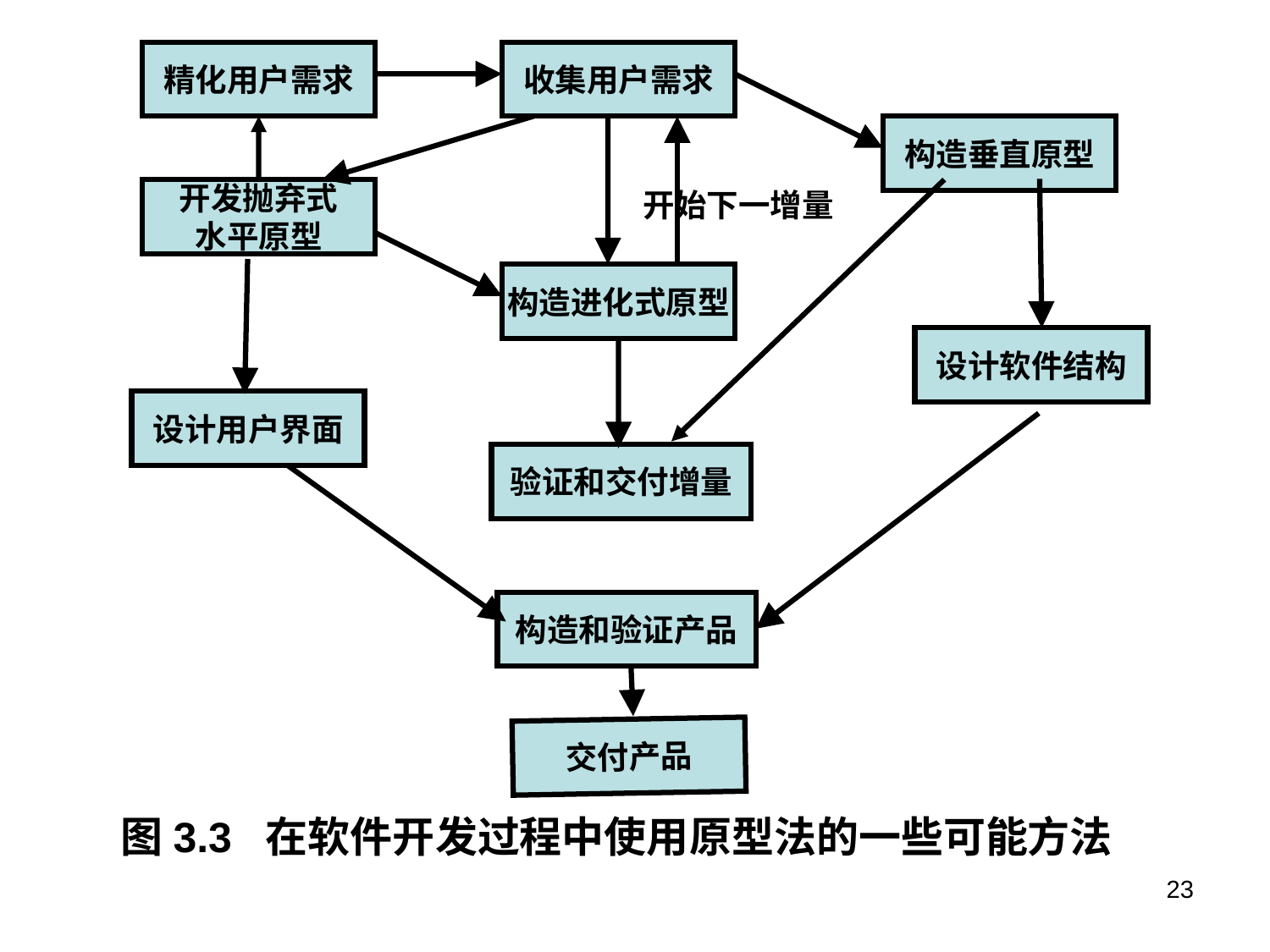

精化用户需求
收集用户需求

构造垂直原型

开始下一增量
开发抛弃式
水平原型

构造进化式原型
设计软件结构

设计用户界面

验证和交付增量

构造和验证产品

交付产品
图3.3  在软件开发过程中使用原型法的一些可能方法
23